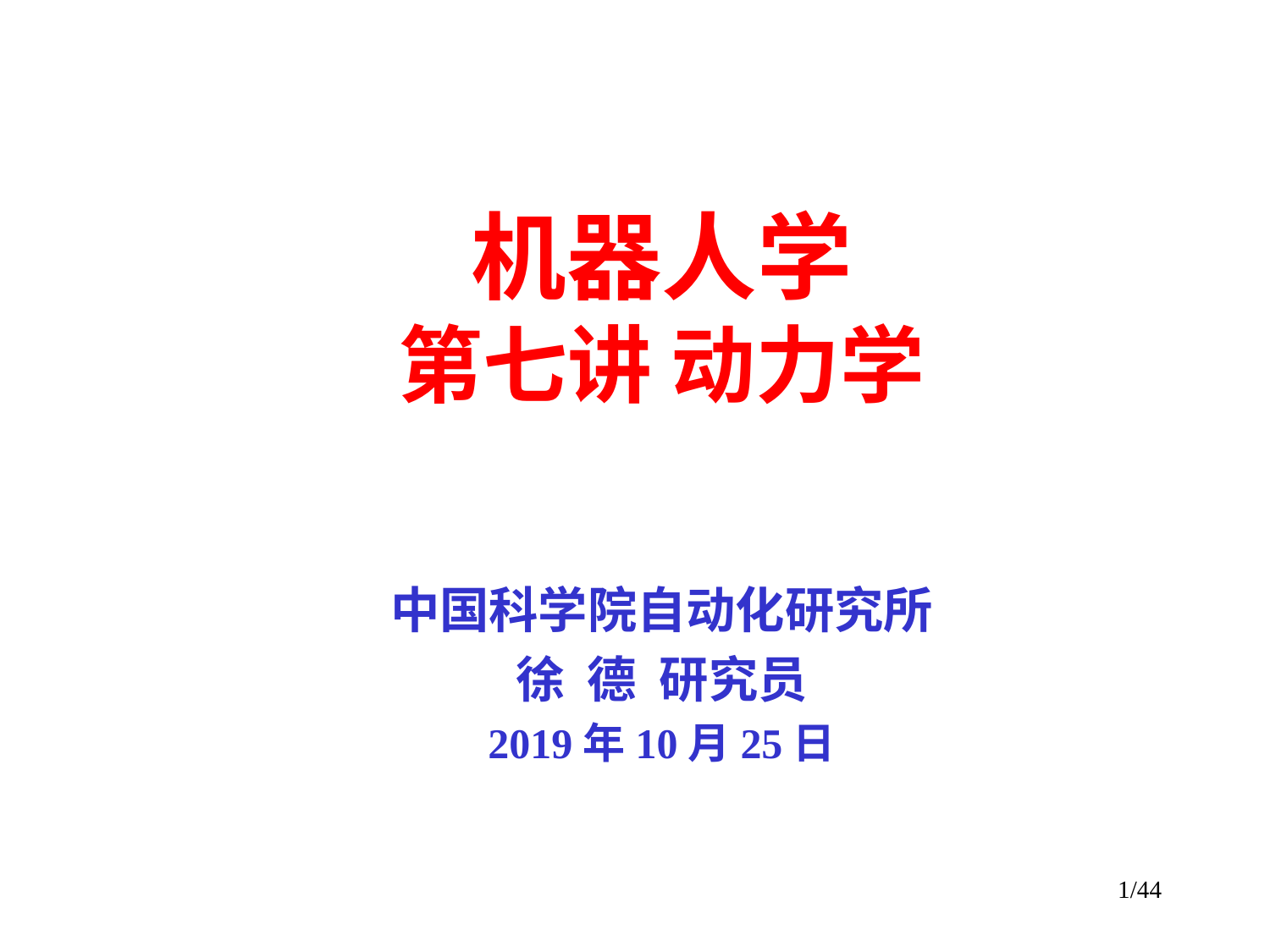

# 机器人学 第七讲 动力学

中国科学院自动化研究所
徐  德  研究员
2019年10月25日
1/44